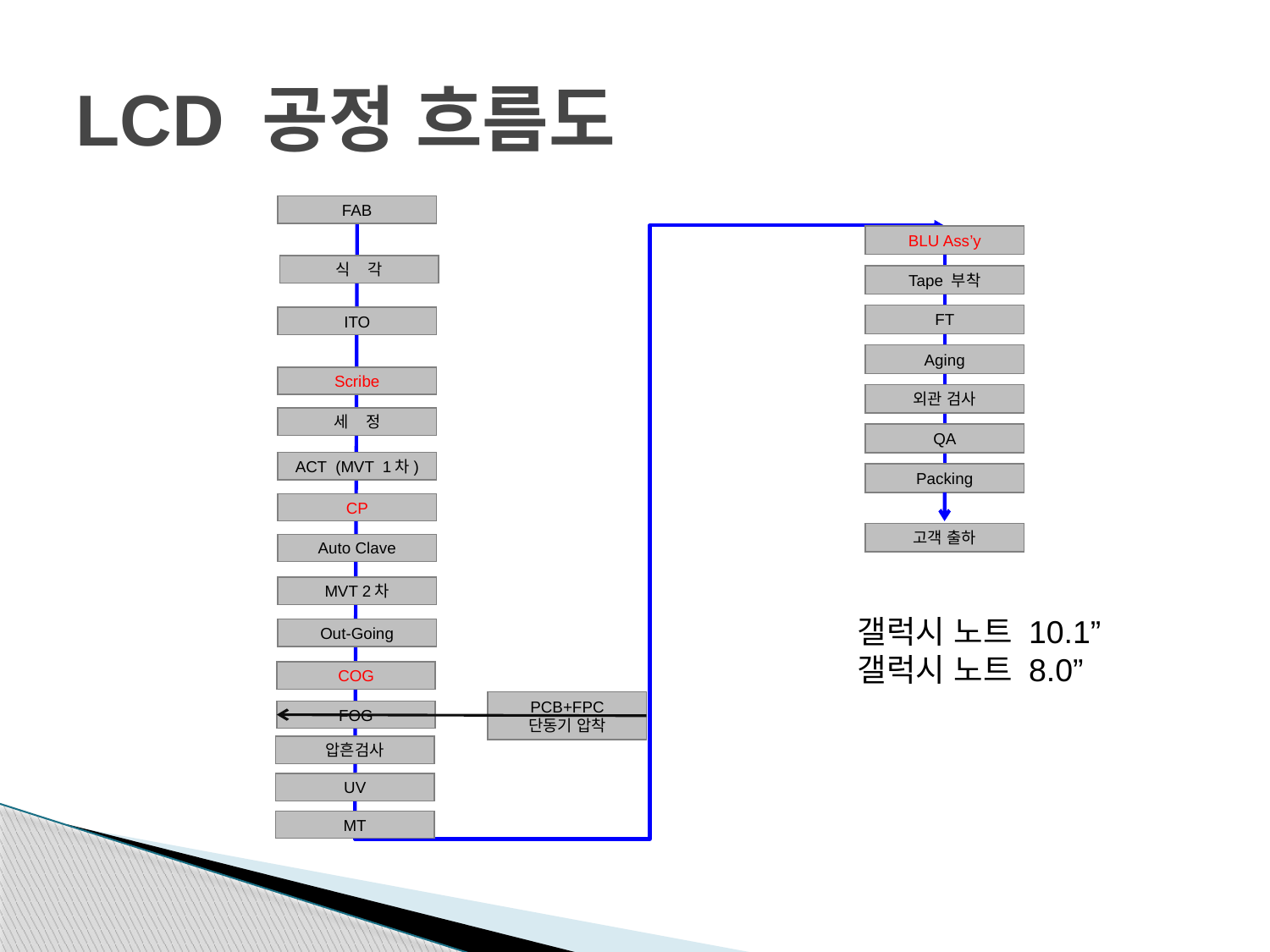

# LCD 공정 흐름도
FAB
BLU Ass’y
식    각
Tape 부착
FT
ITO
Aging
Scribe
외관 검사
세    정
QA
ACT  (MVT  1차)
Packing
CP
고객 출하
Auto Clave
MVT 2차
Out-Going
COG
PCB+FPC
단동기 압착
FOG
압흔검사
UV
MT
갤럭시 노트 10.1”
갤럭시 노트 8.0”